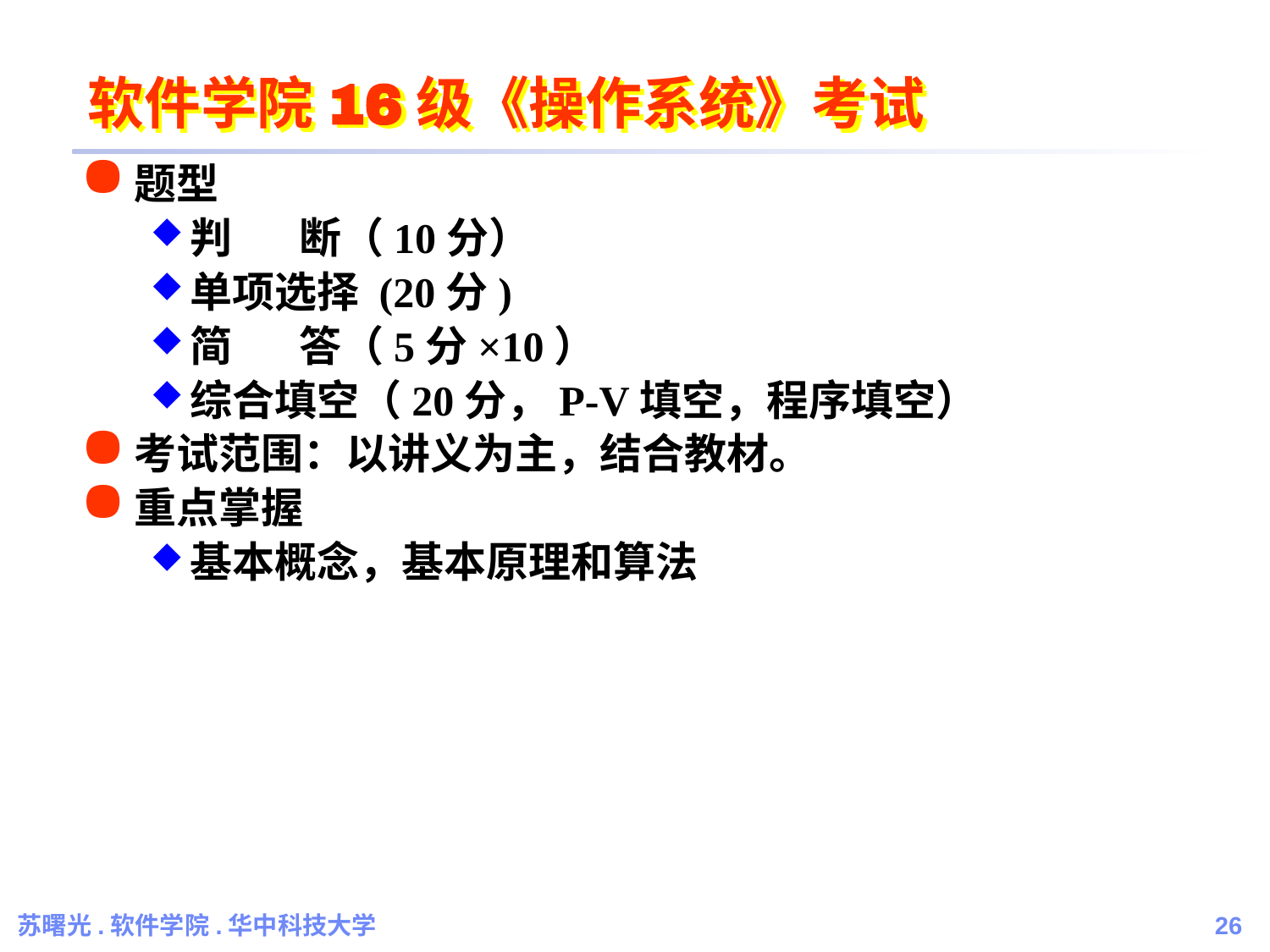

# 软件学院16级《操作系统》考试
题型
判       断（10分）
单项选择 (20分)
简       答（5分×10）
综合填空（20分，P-V填空，程序填空）
考试范围：以讲义为主，结合教材。
重点掌握
基本概念，基本原理和算法
苏曙光.软件学院.华中科技大学
26